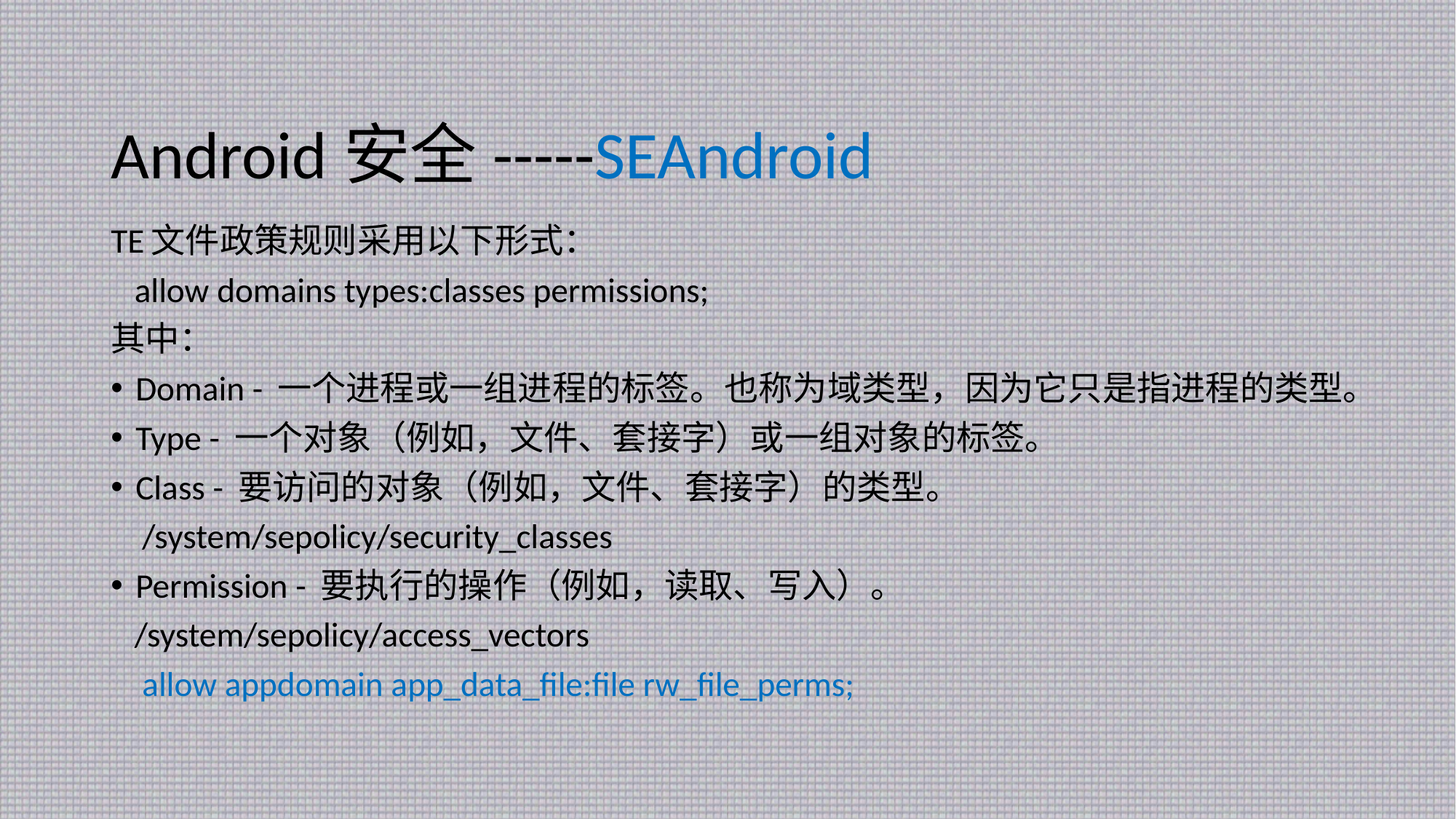

# Android安全-----SEAndroid

TE文件政策规则采用以下形式：
   allow domains types:classes permissions;
其中：
Domain - 一个进程或一组进程的标签。也称为域类型，因为它只是指进程的类型。
Type - 一个对象（例如，文件、套接字）或一组对象的标签。
Class - 要访问的对象（例如，文件、套接字）的类型。
    /system/sepolicy/security_classes
Permission - 要执行的操作（例如，读取、写入）。
   /system/sepolicy/access_vectors
    allow appdomain app_data_file:file rw_file_perms;